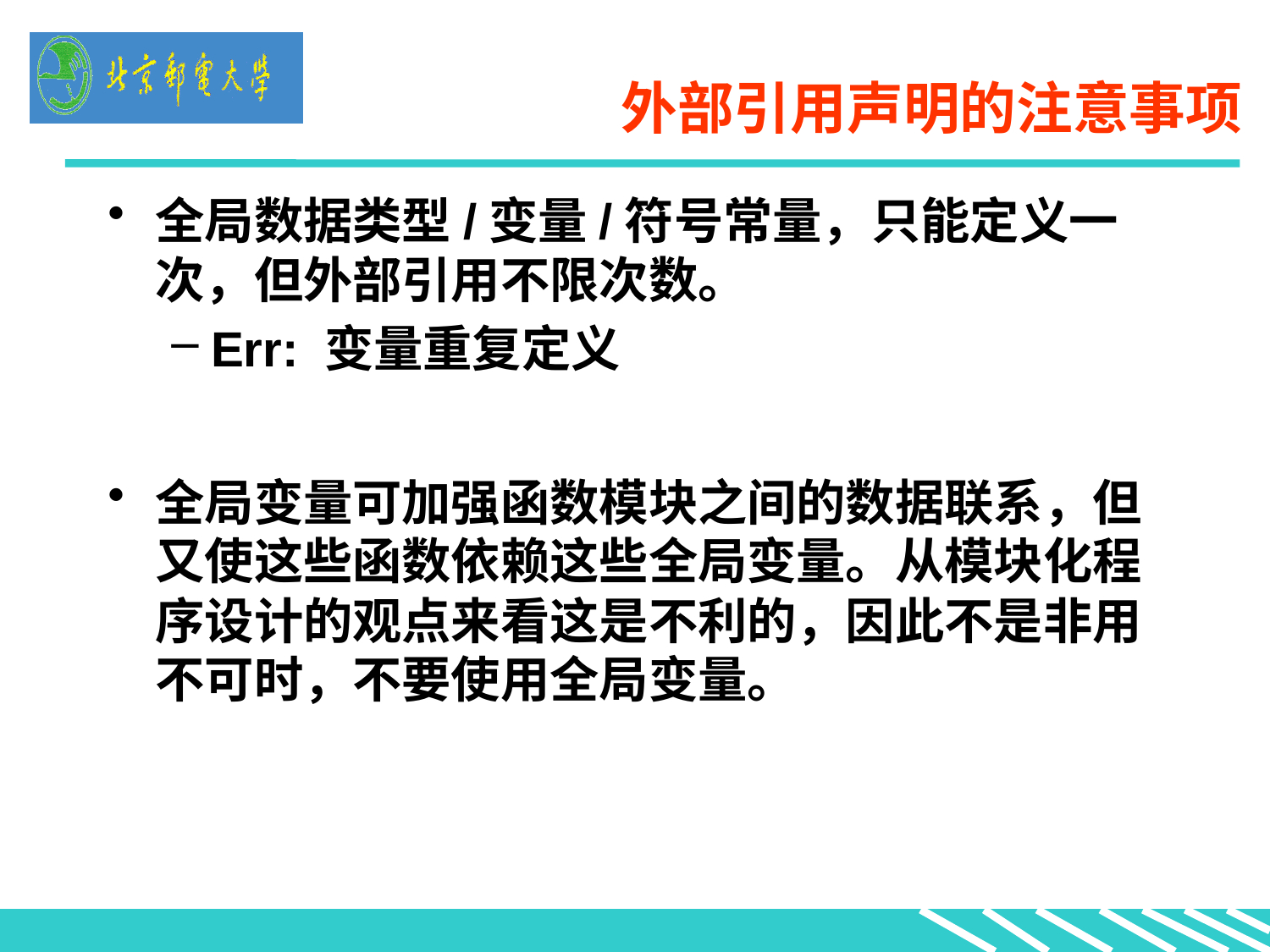

# 外部引用声明的注意事项
全局数据类型/变量/符号常量，只能定义一次，但外部引用不限次数。
Err: 变量重复定义

全局变量可加强函数模块之间的数据联系，但又使这些函数依赖这些全局变量。从模块化程序设计的观点来看这是不利的，因此不是非用不可时，不要使用全局变量。